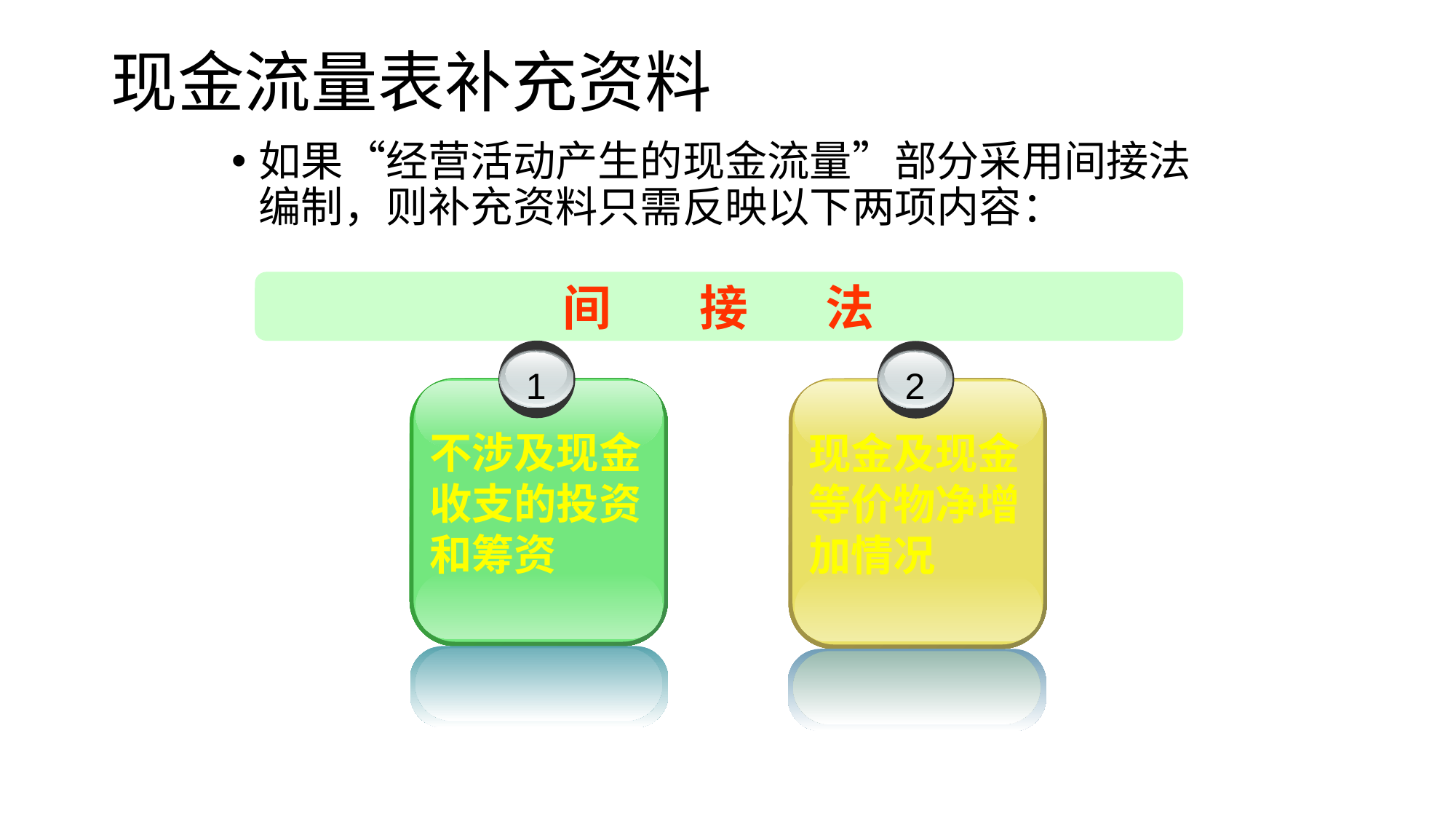

# 现金流量表补充资料
如果“经营活动产生的现金流量”部分采用间接法编制，则补充资料只需反映以下两项内容：

间        接       法

1

不涉及现金收支的投资和筹资

2

现金及现金等价物净增加情况

2023/3/30
76